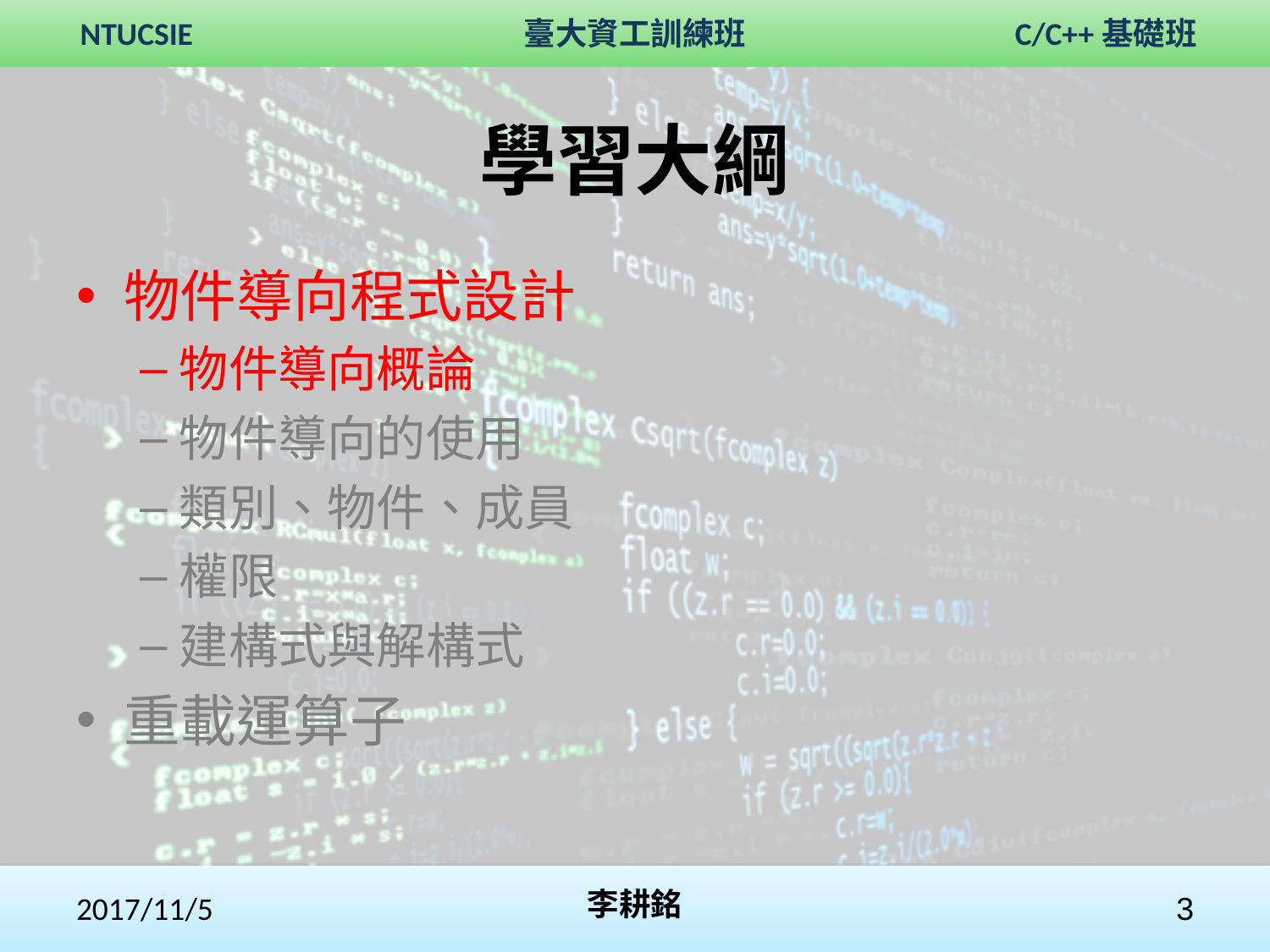

# 學習大綱
物件導向程式設計
物件導向概論
物件導向的使用
類別、物件、成員
權限
建構式與解構式
重載運算子
2017/11/5
李耕銘
3